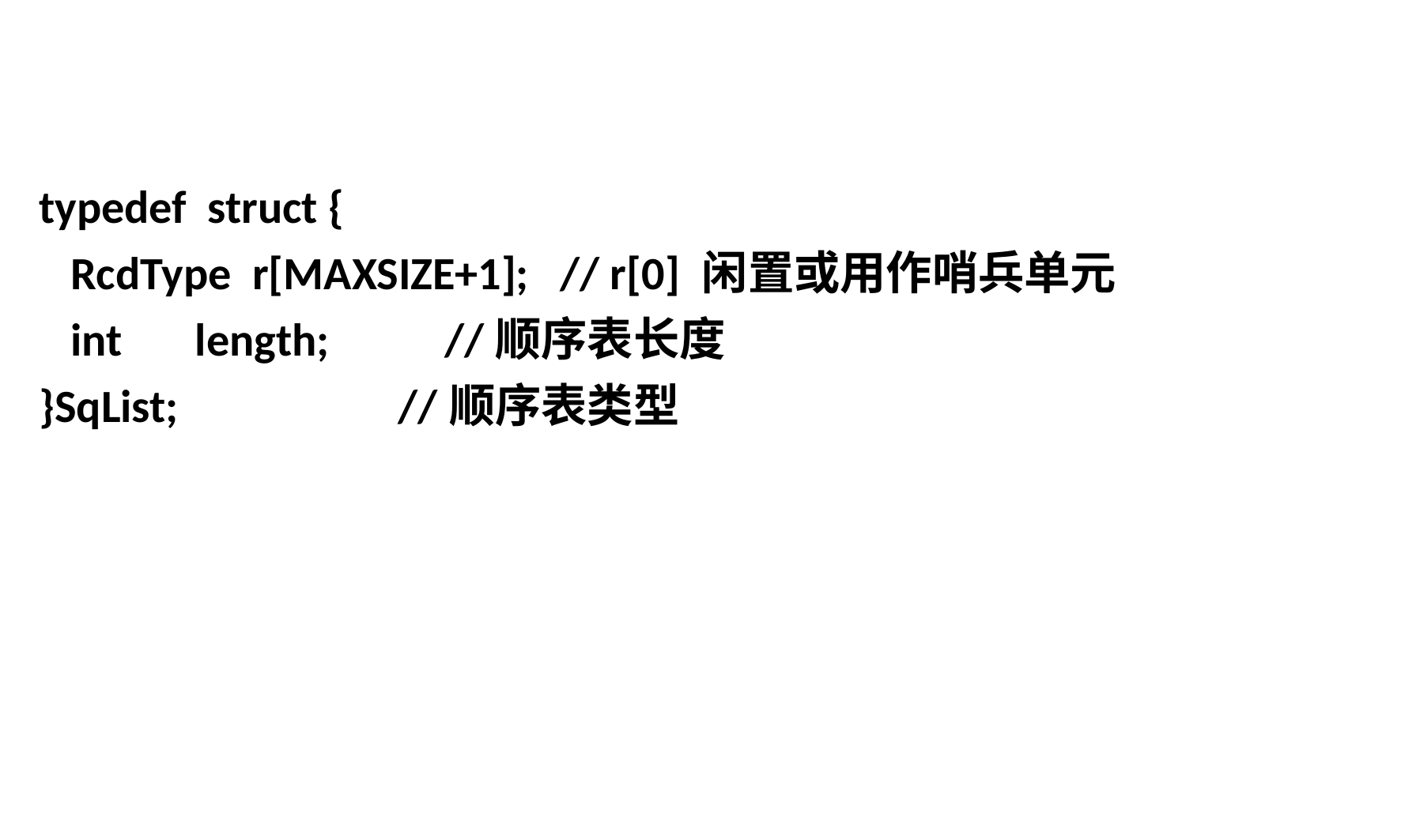

typedef  struct {
   RcdType  r[MAXSIZE+1];   // r[0] 闲置或用作哨兵单元
   int       length;           //顺序表长度
}SqList;                     //顺序表类型